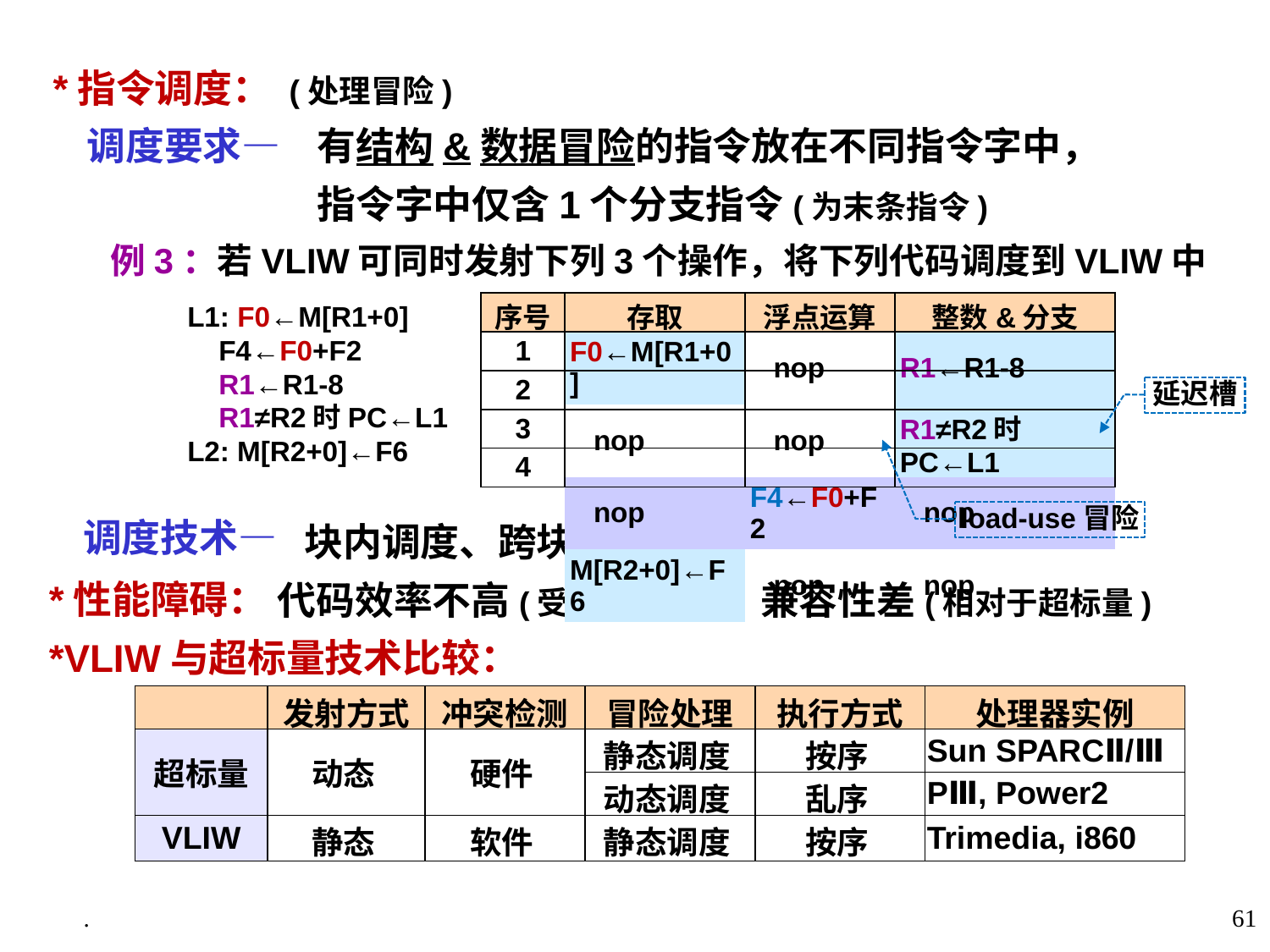

*指令调度： (处理冒险)
    调度要求—
有结构&数据冒险的指令放在不同指令字中，
指令字中仅含1个分支指令(为末条指令)
        例3：若VLIW可同时发射下列3个操作，将下列代码调度到VLIW中
| 序号 | 存取 | 浮点运算 | 整数&分支 |
| --- | --- | --- | --- |
| 1 |  |  |  |
| 2 |  |  |  |
| 3 |  |  |  |
| 4 |  |  |  |
L1: F0←M[R1+0]
    F4←F0+F2
    R1←R1-8
    R1≠R2时PC←L1
L2: M[R2+0]←F6
| F0←M[R1+0] | nop | R1←R1-8 |
| --- | --- | --- |
| nop | nop | R1≠R2时PC←L1 |
| nop | F4←F0+F2 | nop |
| M[R2+0]←F6 | nop | nop |
延迟槽
    调度技术—
 *性能障碍：
 *VLIW与超标量技术比较：
  块内调度、跨块调度等
代码效率不高(受限于分支)，兼容性差(相对于超标量)
load-use冒险
|  | 发射方式 | 冲突检测 | 冒险处理 | 执行方式 | 处理器实例 |
| --- | --- | --- | --- | --- | --- |
| 超标量 |  |  |  |  |  |
|  |  |  |  |  |  |
| VLIW |  |  |  |  |  |
| 动态 | 硬件 | 静态调度 | 按序 | Sun SPARCⅡ/Ⅲ |
| --- | --- | --- | --- | --- |
|  |  | 动态调度 | 乱序 | PⅢ, Power2 |
| 静态 | 软件 | 静态调度 | 按序 | Trimedia, i860 |
.
61